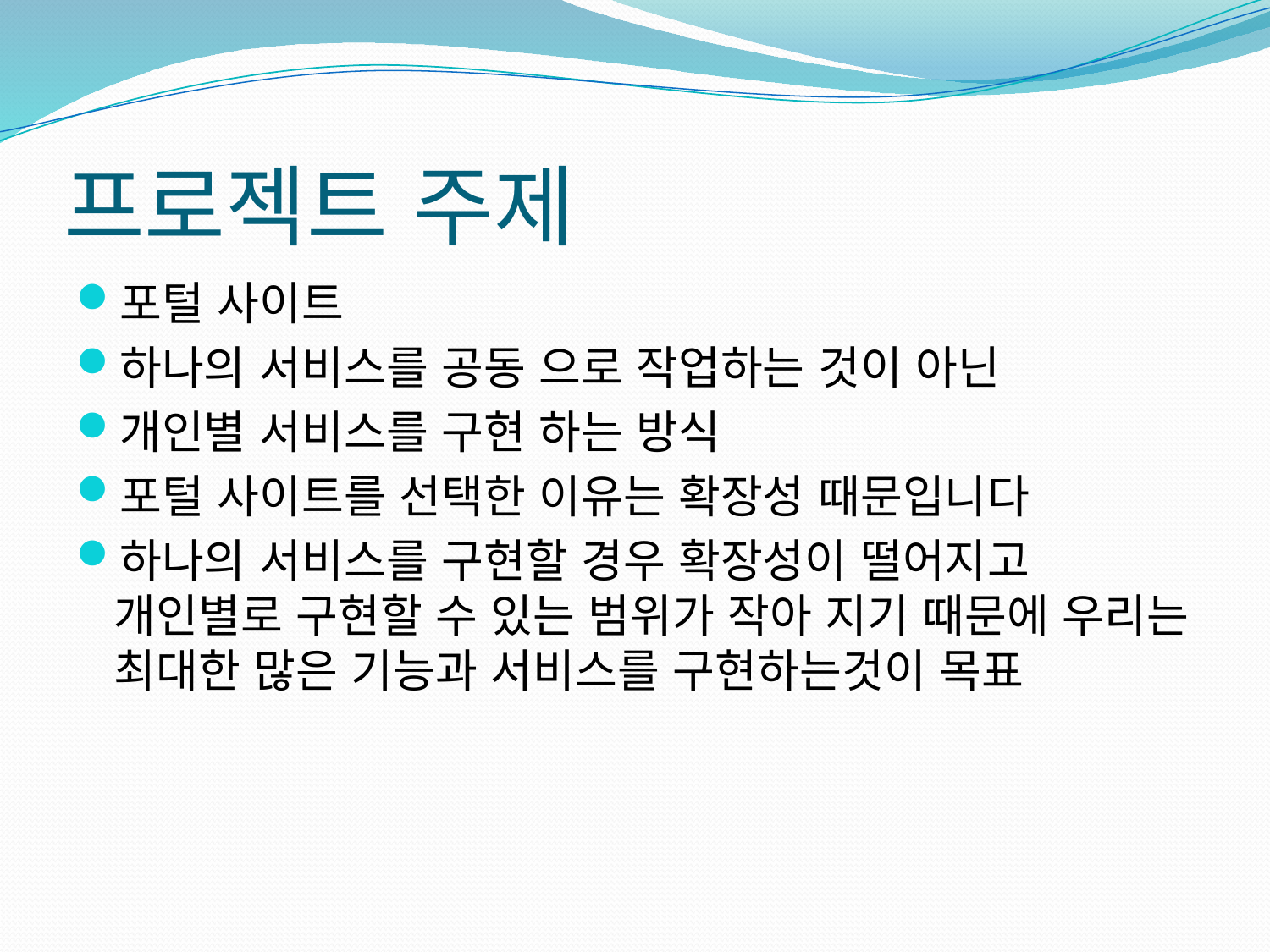

# 프로젝트 주제
포털 사이트
하나의 서비스를 공동 으로 작업하는 것이 아닌
개인별 서비스를 구현 하는 방식
포털 사이트를 선택한 이유는 확장성 때문입니다
하나의 서비스를 구현할 경우 확장성이 떨어지고 개인별로 구현할 수 있는 범위가 작아 지기 때문에 우리는 최대한 많은 기능과 서비스를 구현하는것이 목표